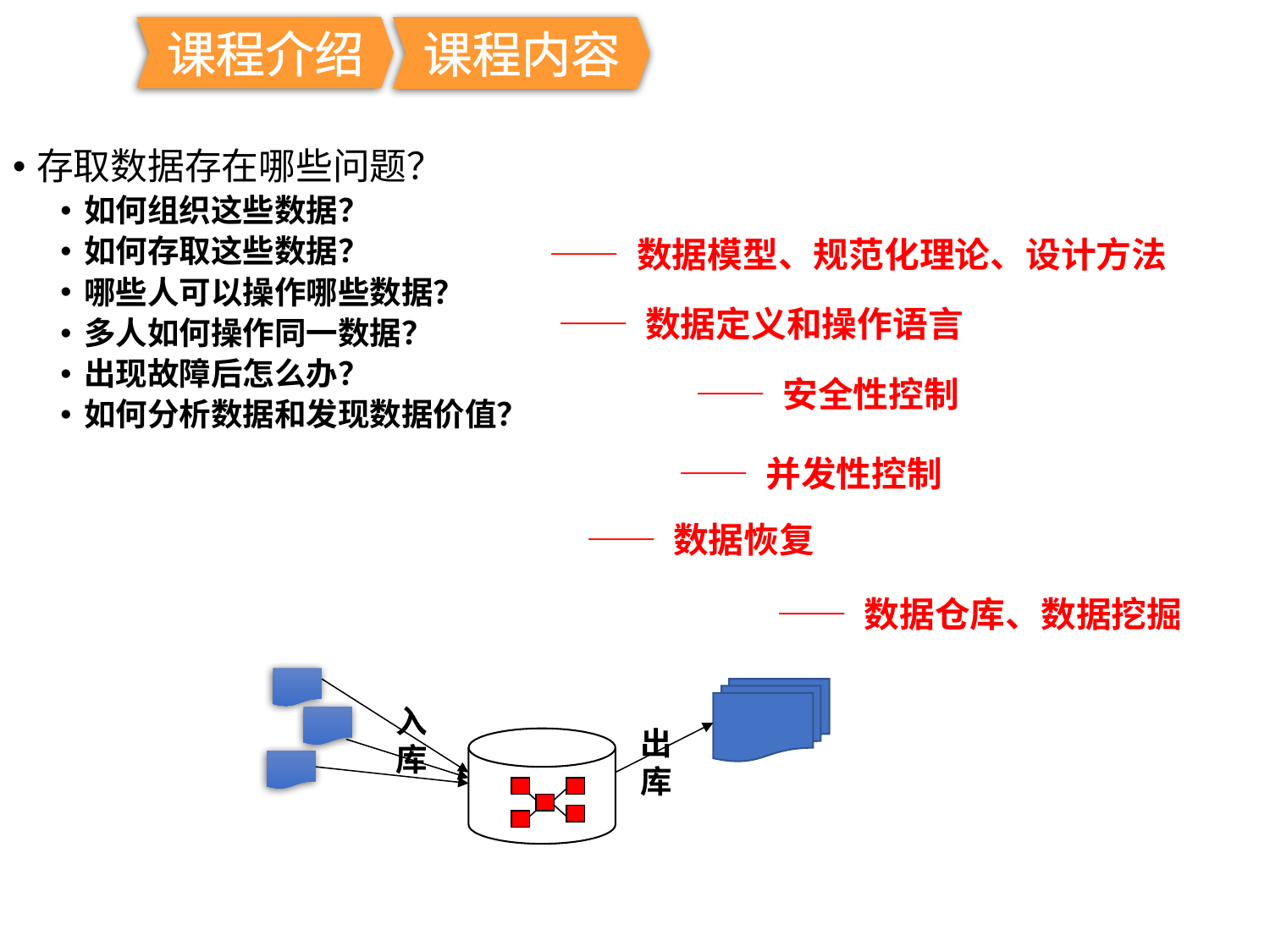

课程介绍
课程内容
存取数据存在哪些问题？
如何组织这些数据？
如何存取这些数据？
哪些人可以操作哪些数据？
多人如何操作同一数据？
出现故障后怎么办？
如何分析数据和发现数据价值？

 —— 数据模型、规范化理论、设计方法
—— 数据定义和操作语言
 —— 安全性控制
—— 并发性控制
—— 数据恢复
—— 数据仓库、数据挖掘

入库

出库